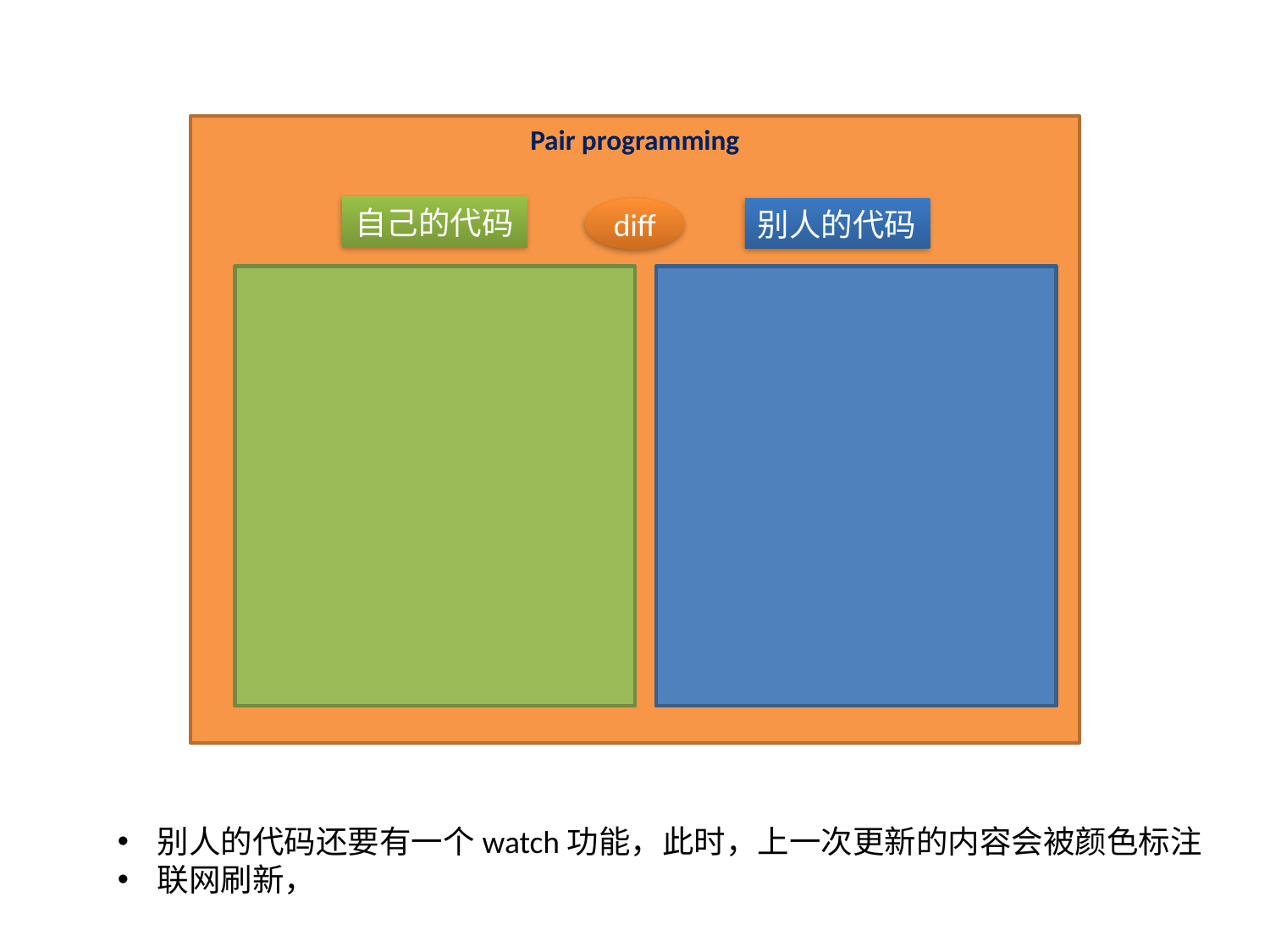

Pair programming
自己的代码
diff
别人的代码

别人的代码还要有一个watch功能，此时，上一次更新的内容会被颜色标注
联网刷新，